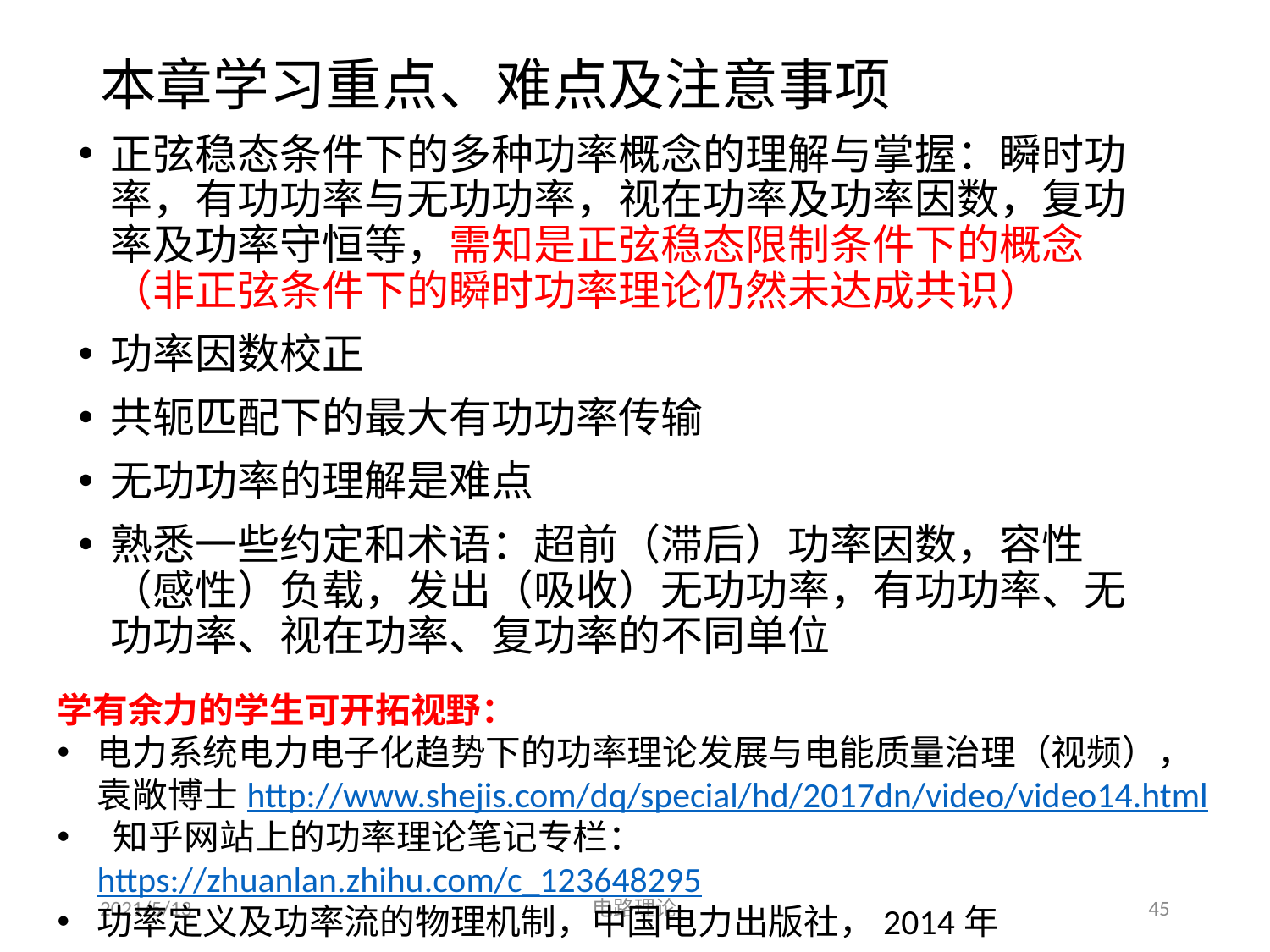

# 本章学习重点、难点及注意事项
正弦稳态条件下的多种功率概念的理解与掌握：瞬时功率，有功功率与无功功率，视在功率及功率因数，复功率及功率守恒等，需知是正弦稳态限制条件下的概念（非正弦条件下的瞬时功率理论仍然未达成共识）
功率因数校正
共轭匹配下的最大有功功率传输
无功功率的理解是难点
熟悉一些约定和术语：超前（滞后）功率因数，容性（感性）负载，发出（吸收）无功功率，有功功率、无功功率、视在功率、复功率的不同单位

学有余力的学生可开拓视野：
电力系统电力电子化趋势下的功率理论发展与电能质量治理（视频），袁敞博士http://www.shejis.com/dq/special/hd/2017dn/video/video14.html
 知乎网站上的功率理论笔记专栏：https://zhuanlan.zhihu.com/c_123648295
功率定义及功率流的物理机制，中国电力出版社，2014年
2021/5/13
电路理论
45